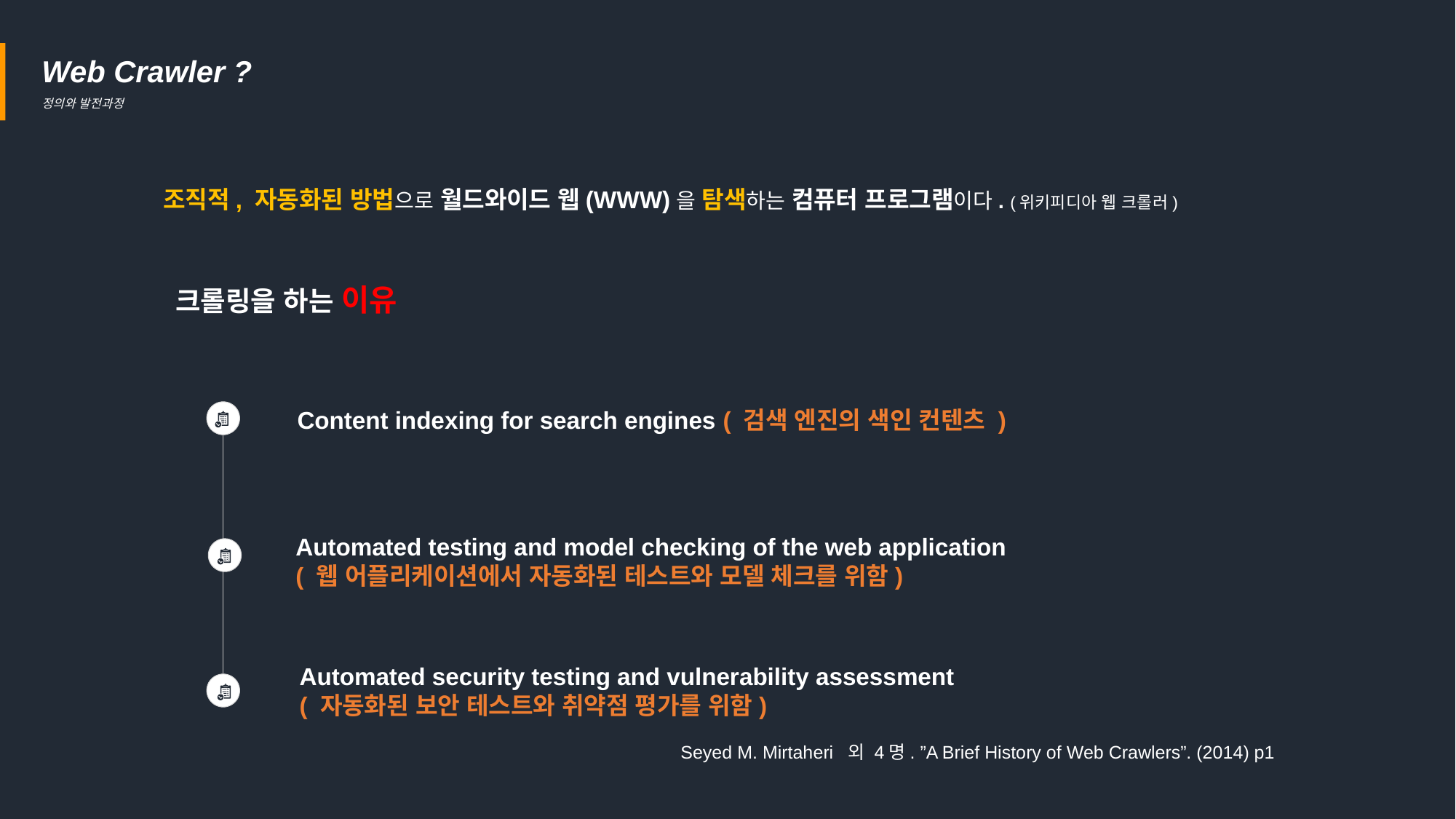

Web Crawler ?
정의와 발전과정

조직적, 자동화된 방법으로 월드와이드 웹(WWW)을 탐색하는 컴퓨터 프로그램이다. (위키피디아 웹 크롤러)
크롤링을 하는 이유
Content indexing for search engines ( 검색 엔진의 색인 컨텐츠 )

Automated testing and model checking of the web application
( 웹 어플리케이션에서 자동화된 테스트와 모델 체크를 위함)

Automated security testing and vulnerability assessment
( 자동화된 보안 테스트와 취약점 평가를 위함)

Seyed M. Mirtaheri  외 4명. ”A Brief History of Web Crawlers”. (2014) p1